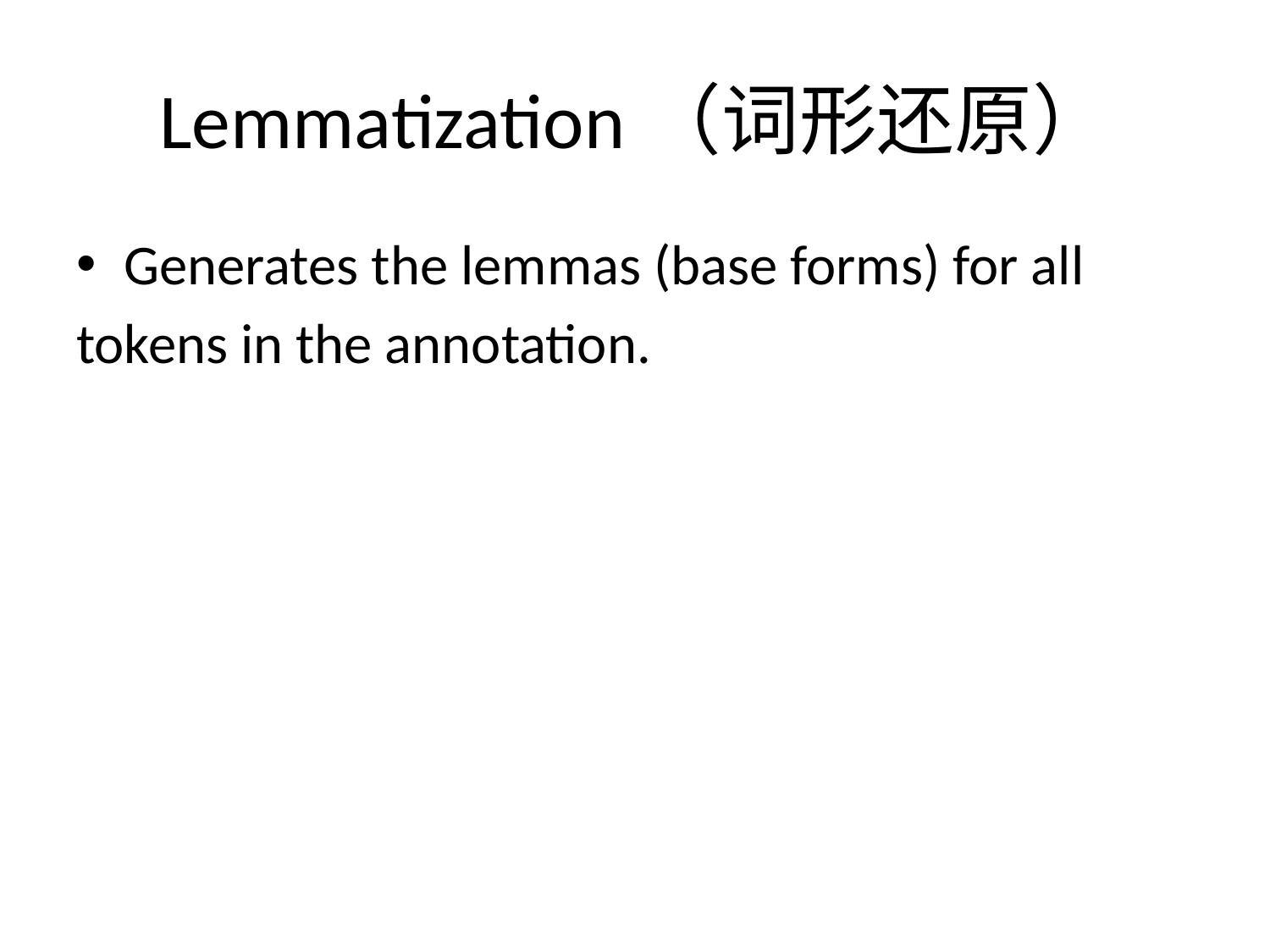

# Lemmatization（词形还原）
Generates the lemmas (base forms) for all
tokens in the annotation.